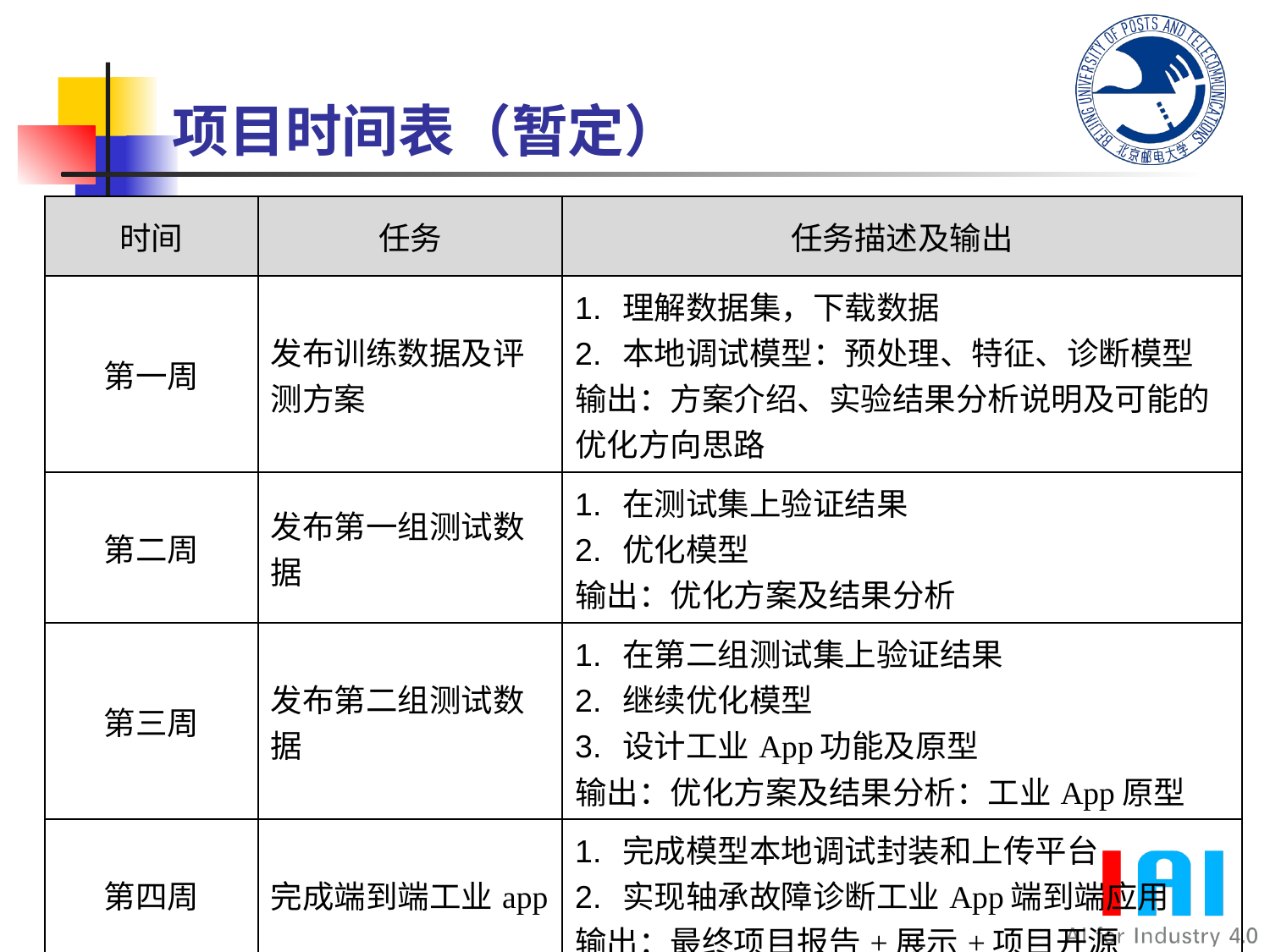

项目时间表（暂定）
| 时间 | 任务 | 任务描述及输出 |
| --- | --- | --- |
| 第一周 | 发布训练数据及评测方案 | 理解数据集，下载数据 本地调试模型：预处理、特征、诊断模型 输出：方案介绍、实验结果分析说明及可能的优化方向思路 |
| 第二周 | 发布第一组测试数据 | 在测试集上验证结果 优化模型 输出：优化方案及结果分析 |
| 第三周 | 发布第二组测试数据 | 在第二组测试集上验证结果 继续优化模型 设计工业App功能及原型 输出：优化方案及结果分析：工业App原型 |
| 第四周 | 完成端到端工业app | 完成模型本地调试封装和上传平台 实现轴承故障诊断工业App端到端应用 输出：最终项目报告+展示+项目开源 |